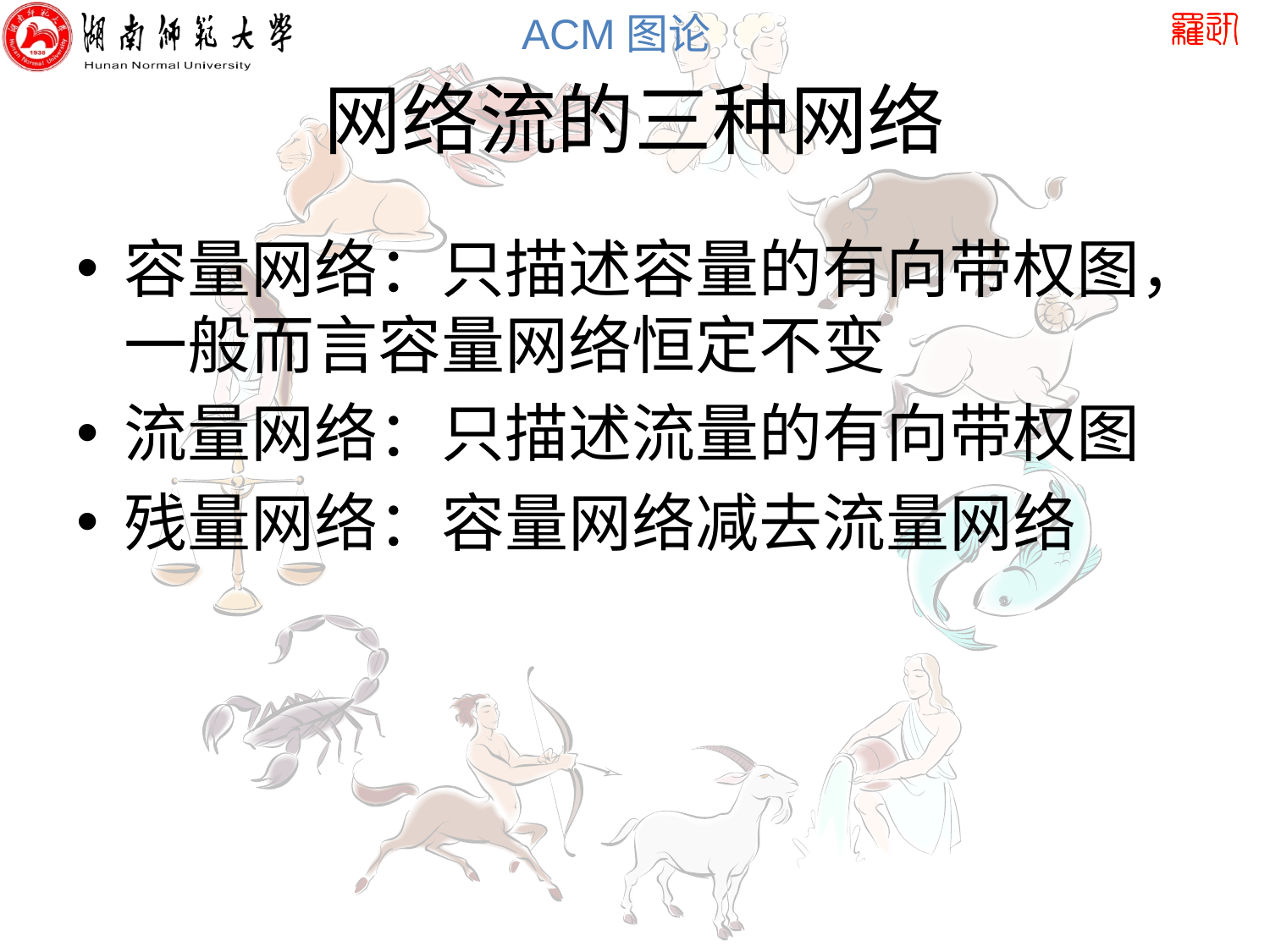

# 网络流的三种网络
容量网络：只描述容量的有向带权图，一般而言容量网络恒定不变
流量网络：只描述流量的有向带权图
残量网络：容量网络减去流量网络